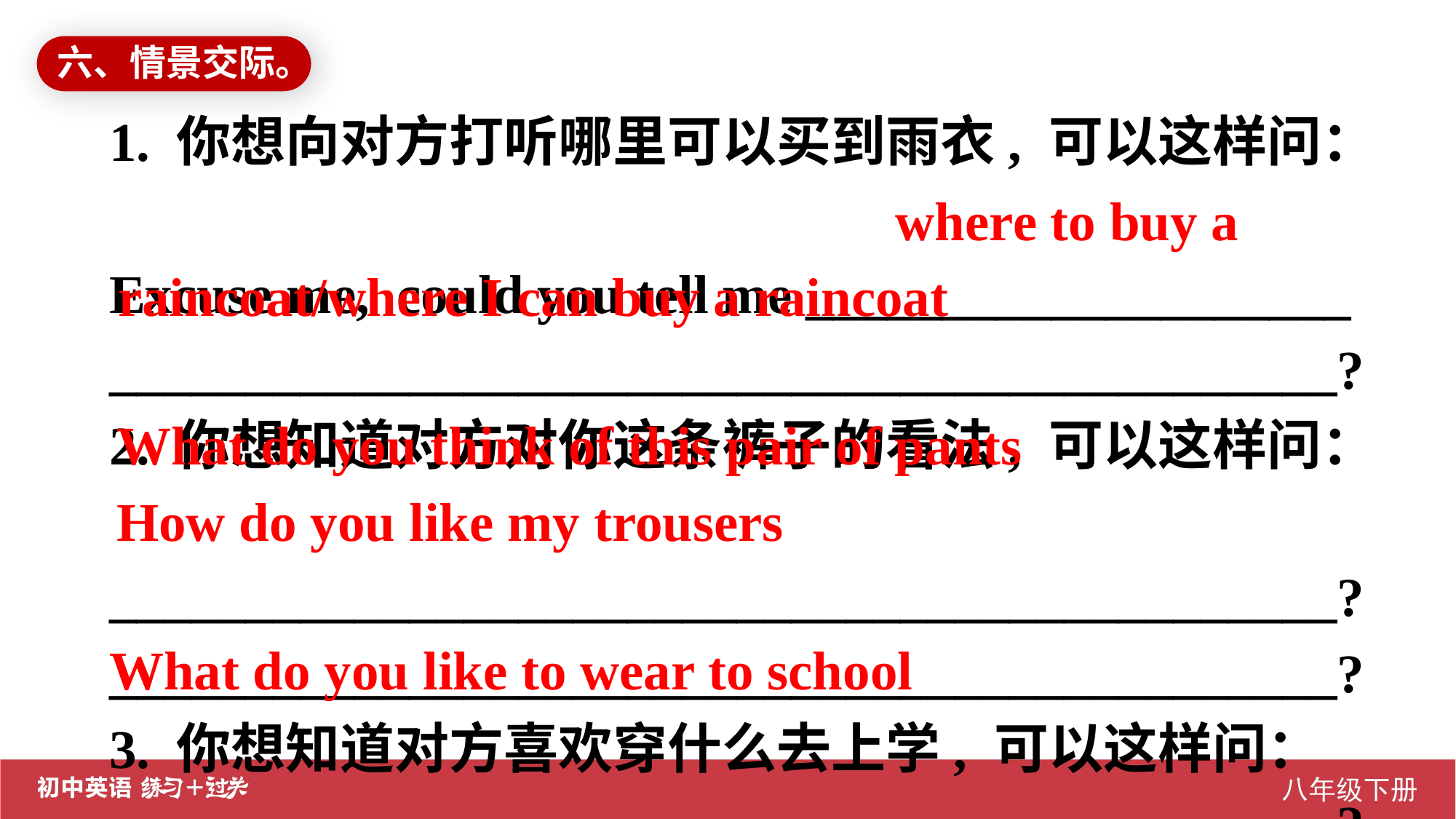

六、情景交际。

1. 你想向对方打听哪里可以买到雨衣, 可以这样问：
Excuse me,  could you tell me ____________________
_____________________________________________?
2. 你想知道对方对你这条裤子的看法, 可以这样问：
_____________________________________________?
_____________________________________________?
3. 你想知道对方喜欢穿什么去上学, 可以这样问：
_____________________________________________?
                                                         where to buy a raincoat/where I can buy a raincoat
What do you think of this pair of pants
How do you like my trousers
What do you like to wear to school